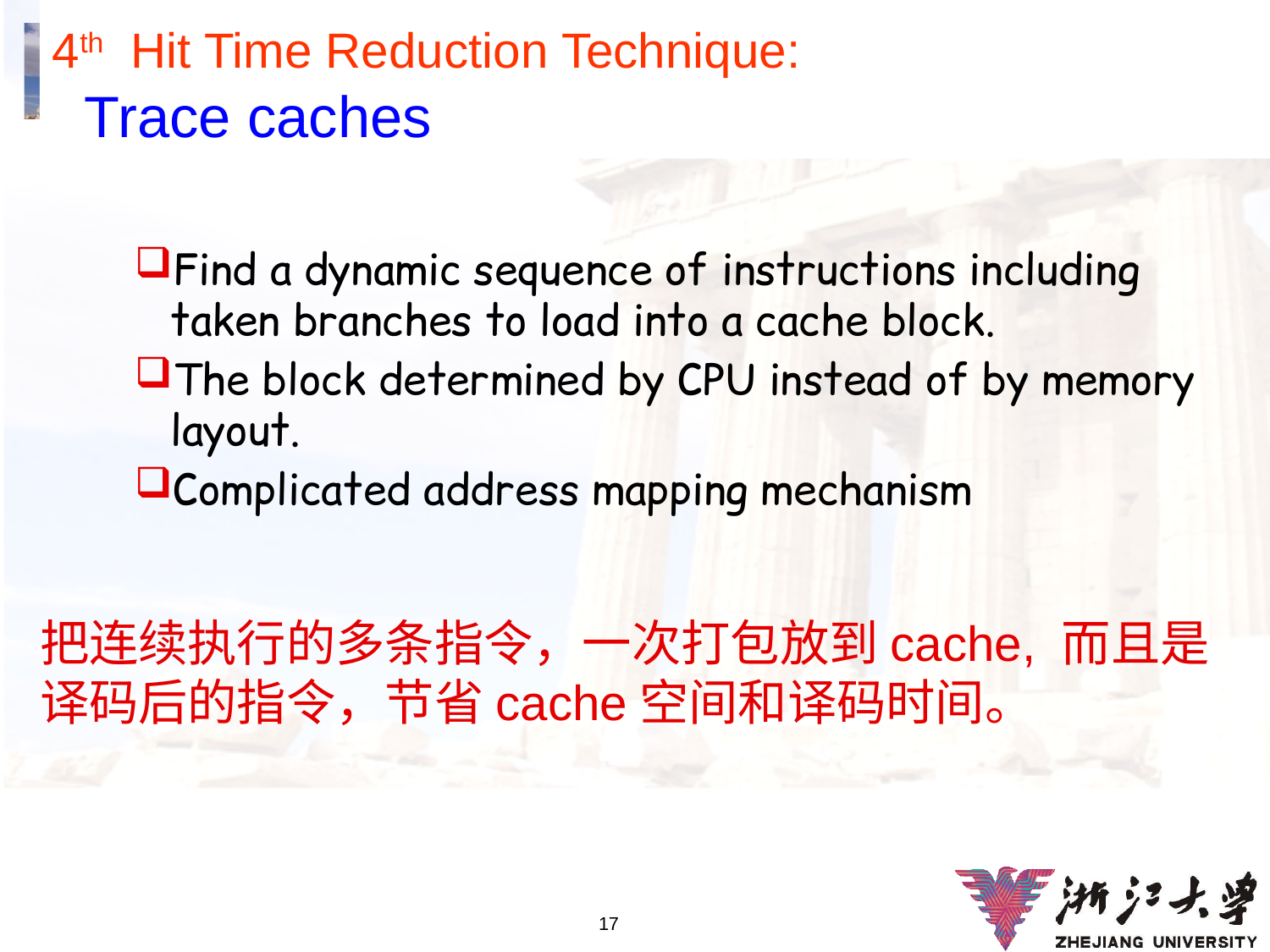

# 4th  Hit Time Reduction Technique: Trace caches
Find a dynamic sequence of instructions including taken branches to load into a cache block.
The block determined by CPU instead of by memory layout.
Complicated address mapping mechanism
把连续执行的多条指令，一次打包放到cache, 而且是译码后的指令，节省cache空间和译码时间。